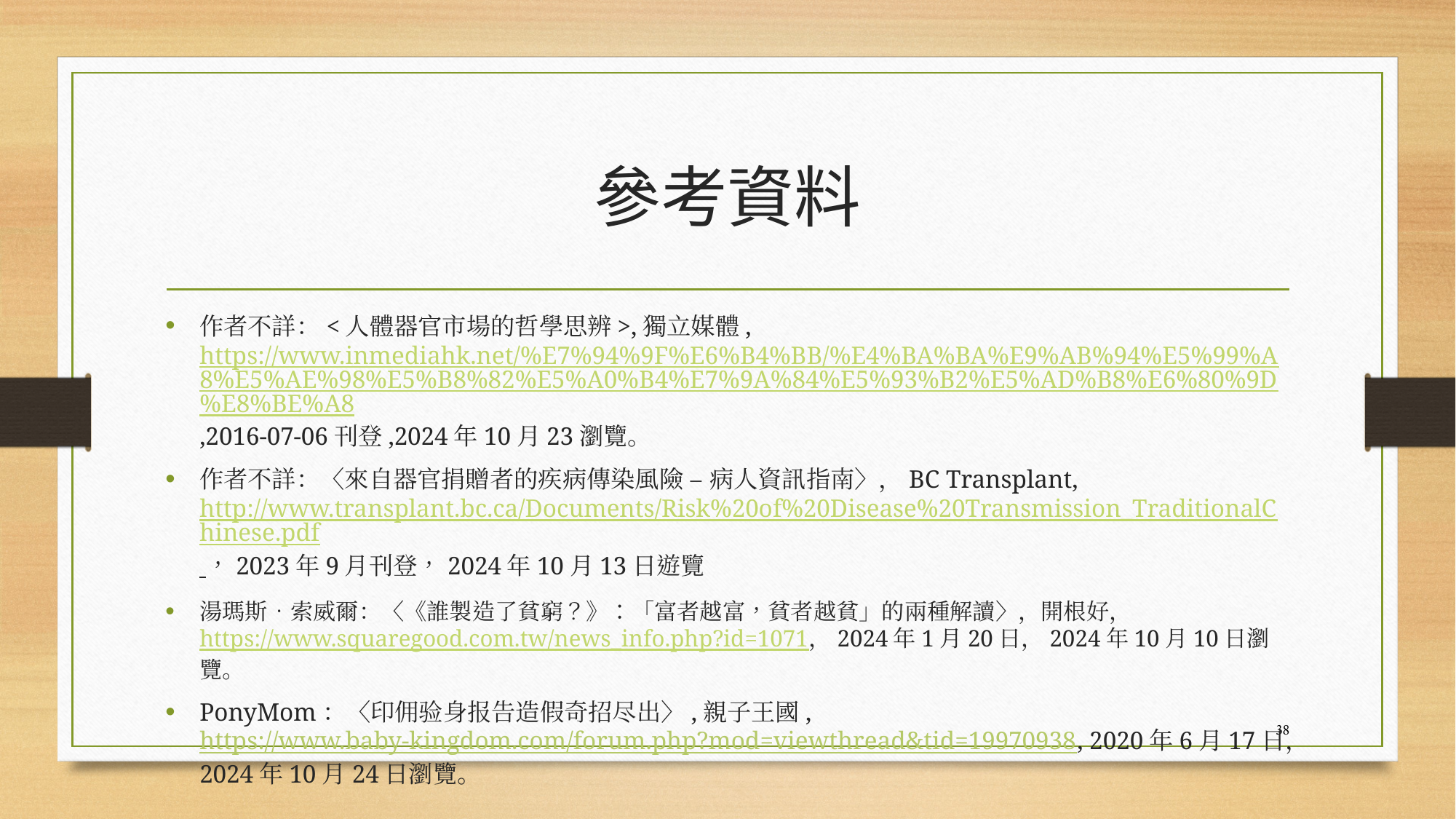

# 參考資料
作者不詳：<人體器官市場的哲學思辨>,獨立媒體,https://www.inmediahk.net/%E7%94%9F%E6%B4%BB/%E4%BA%BA%E9%AB%94%E5%99%A8%E5%AE%98%E5%B8%82%E5%A0%B4%E7%9A%84%E5%93%B2%E5%AD%B8%E6%80%9D%E8%BE%A8,2016-07-06刊登,2024年10月23瀏覽。
作者不詳：〈來自器官捐贈者的疾病傳染風險 – 病人資訊指南〉，BC Transplant, http://www.transplant.bc.ca/Documents/Risk%20of%20Disease%20Transmission_TraditionalChinese.pdf ，2023年9月刊登，2024年10月13日遊覽
湯瑪斯．索威爾：〈《誰製造了貧窮？》：「富者越富，貧者越貧」的兩種解讀〉，開根好，https://www.squaregood.com.tw/news_info.php?id=1071，2024年1月20日，2024年10月10日瀏覽。
PonyMom：〈印佣验身报告造假奇招尽出〉,親子王國, https://www.baby-kingdom.com/forum.php?mod=viewthread&tid=19970938, 2020年6月17日，2024年10月24日瀏覽。
38